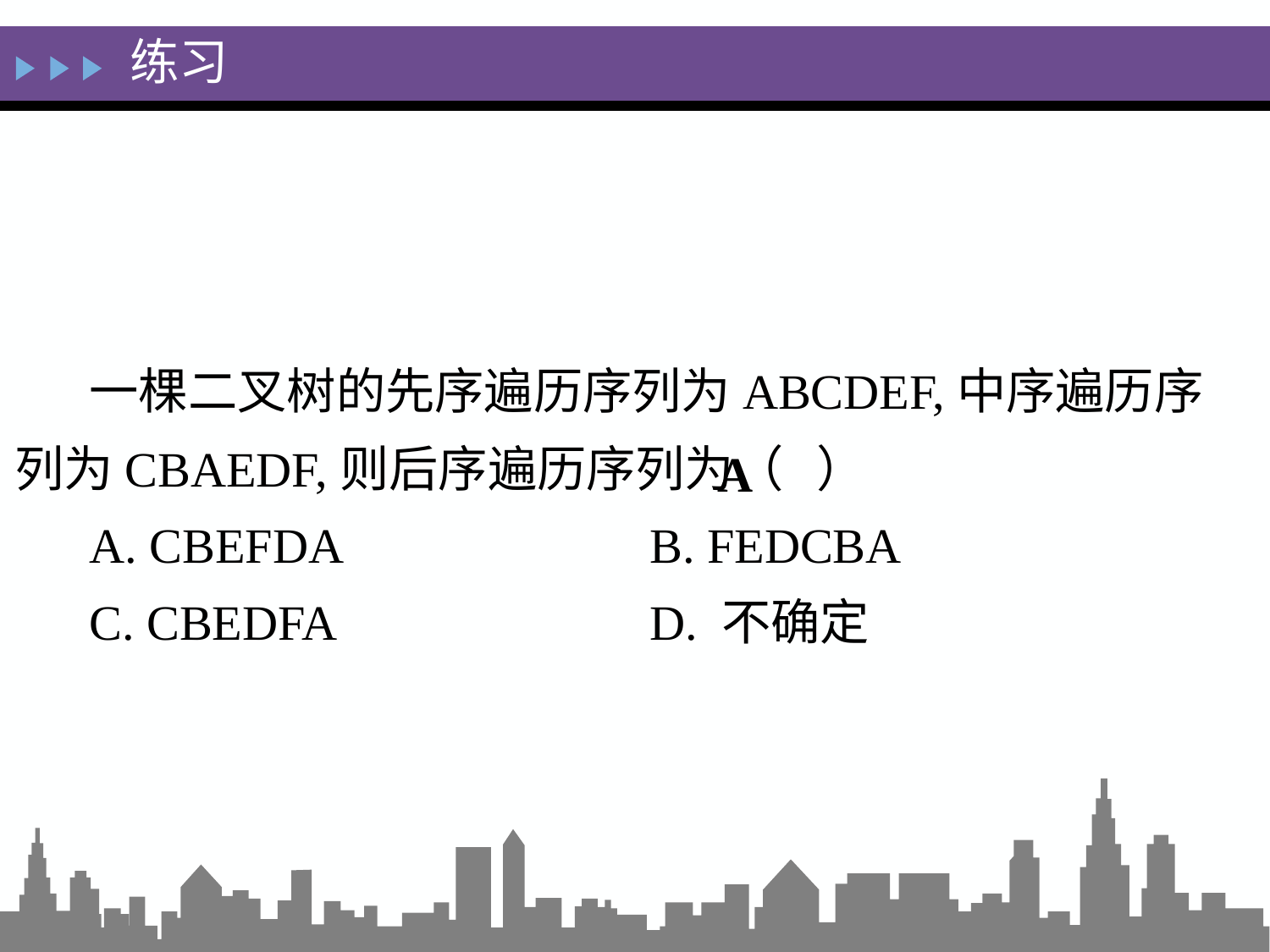

练习
一棵二叉树的先序遍历序列为ABCDEF,中序遍历序列为CBAEDF,则后序遍历序列为（   ）
A. CBEFDA                 	B. FEDCBA
C. CBEDFA                 	D. 不确定

A